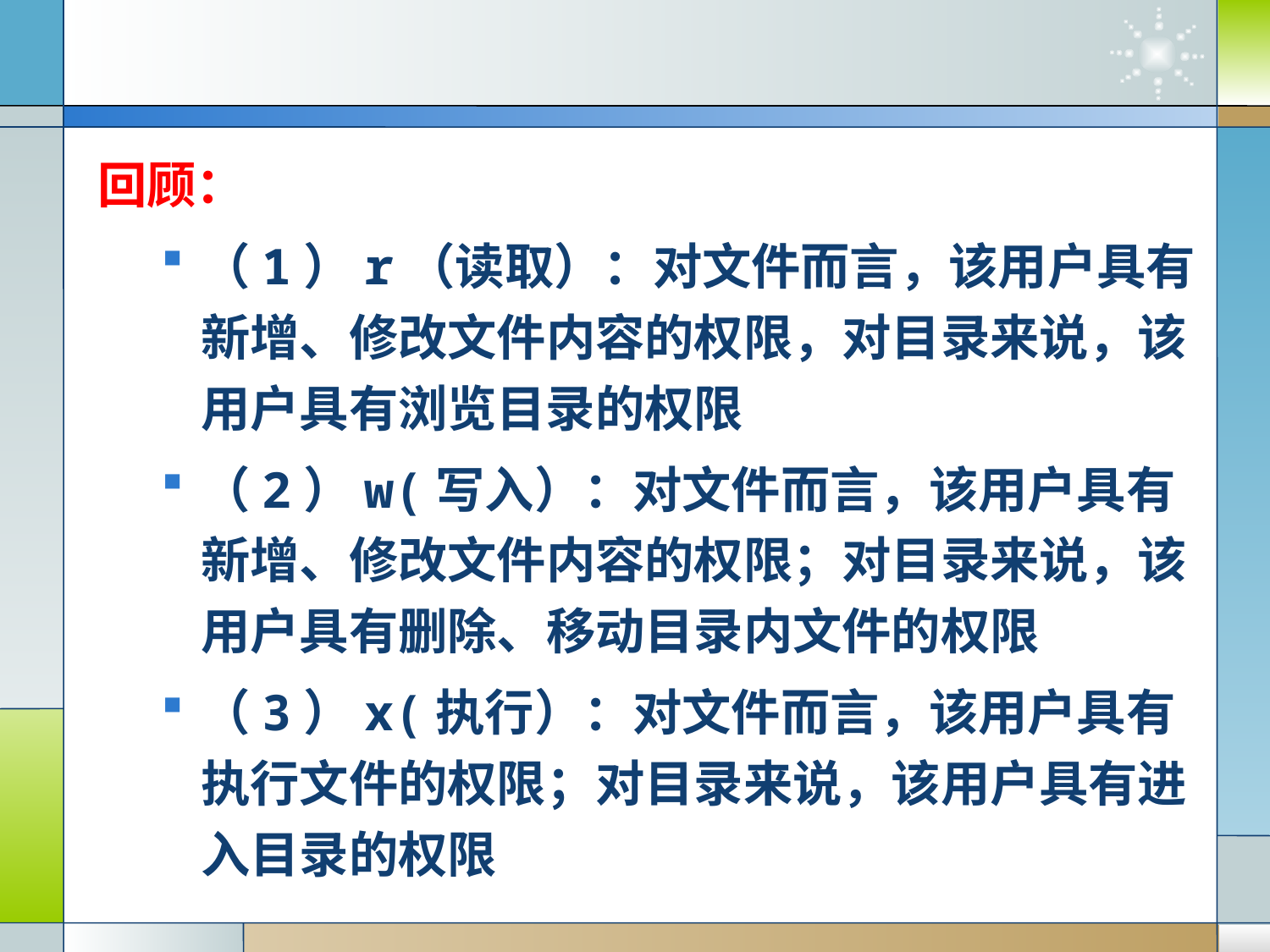

#
回顾：
（1）r（读取）：对文件而言，该用户具有新增、修改文件内容的权限，对目录来说，该用户具有浏览目录的权限
（2）w(写入）：对文件而言，该用户具有新增、修改文件内容的权限；对目录来说，该用户具有删除、移动目录内文件的权限
（3）x(执行）：对文件而言，该用户具有执行文件的权限；对目录来说，该用户具有进入目录的权限
59